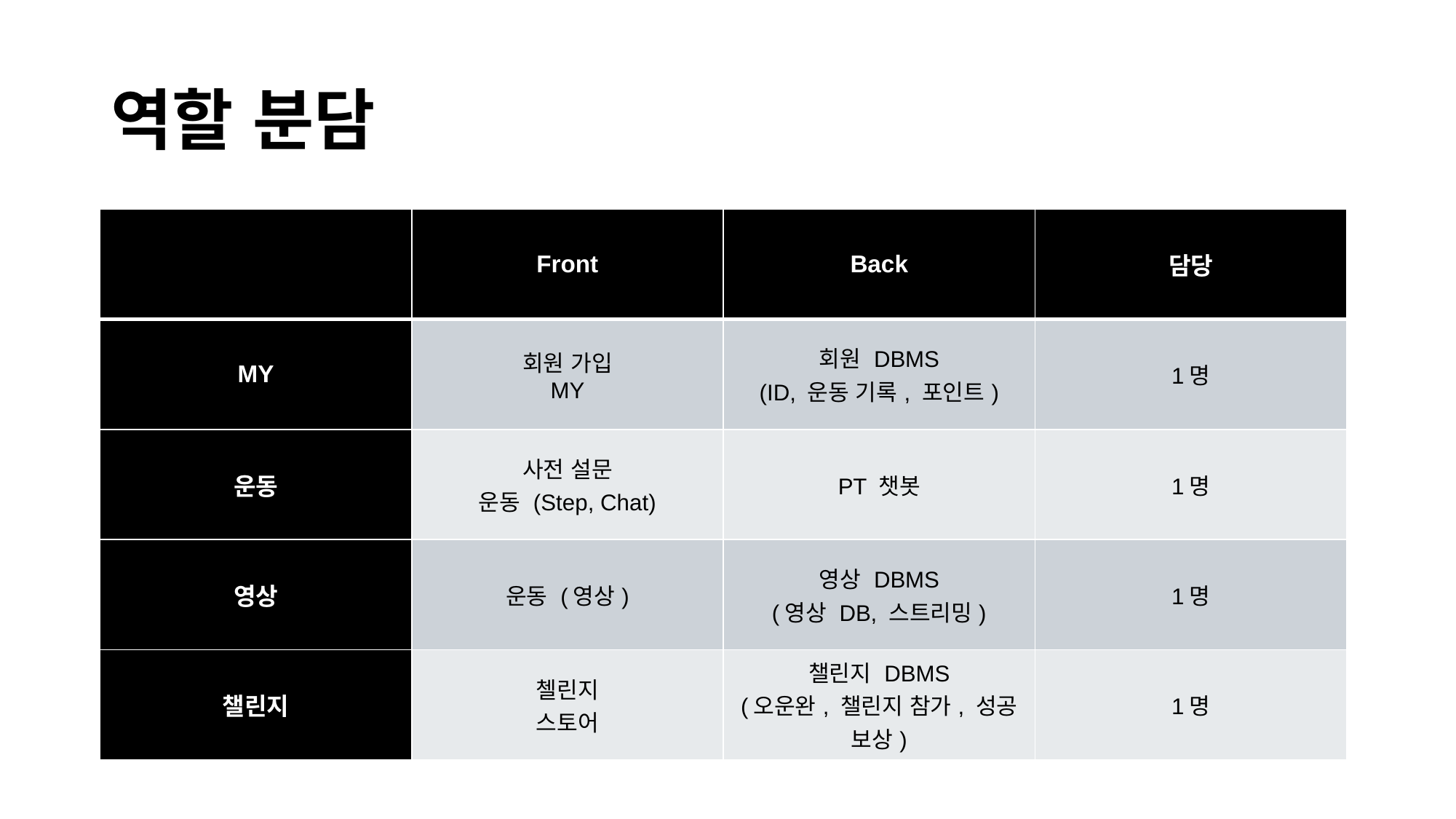

# 역할 분담
|  | Front | Back | 담당 |
| --- | --- | --- | --- |
| MY | 회원 가입 MY | 회원 DBMS (ID, 운동 기록, 포인트) | 1명 |
| 운동 | 사전 설문 운동 (Step, Chat) | PT 챗봇 | 1명 |
| 영상 | 운동 (영상) | 영상 DBMS (영상 DB, 스트리밍) | 1명 |
| 챌린지 | 첼린지 스토어 | 챌린지 DBMS (오운완, 챌린지 참가, 성공 보상) | 1명 |